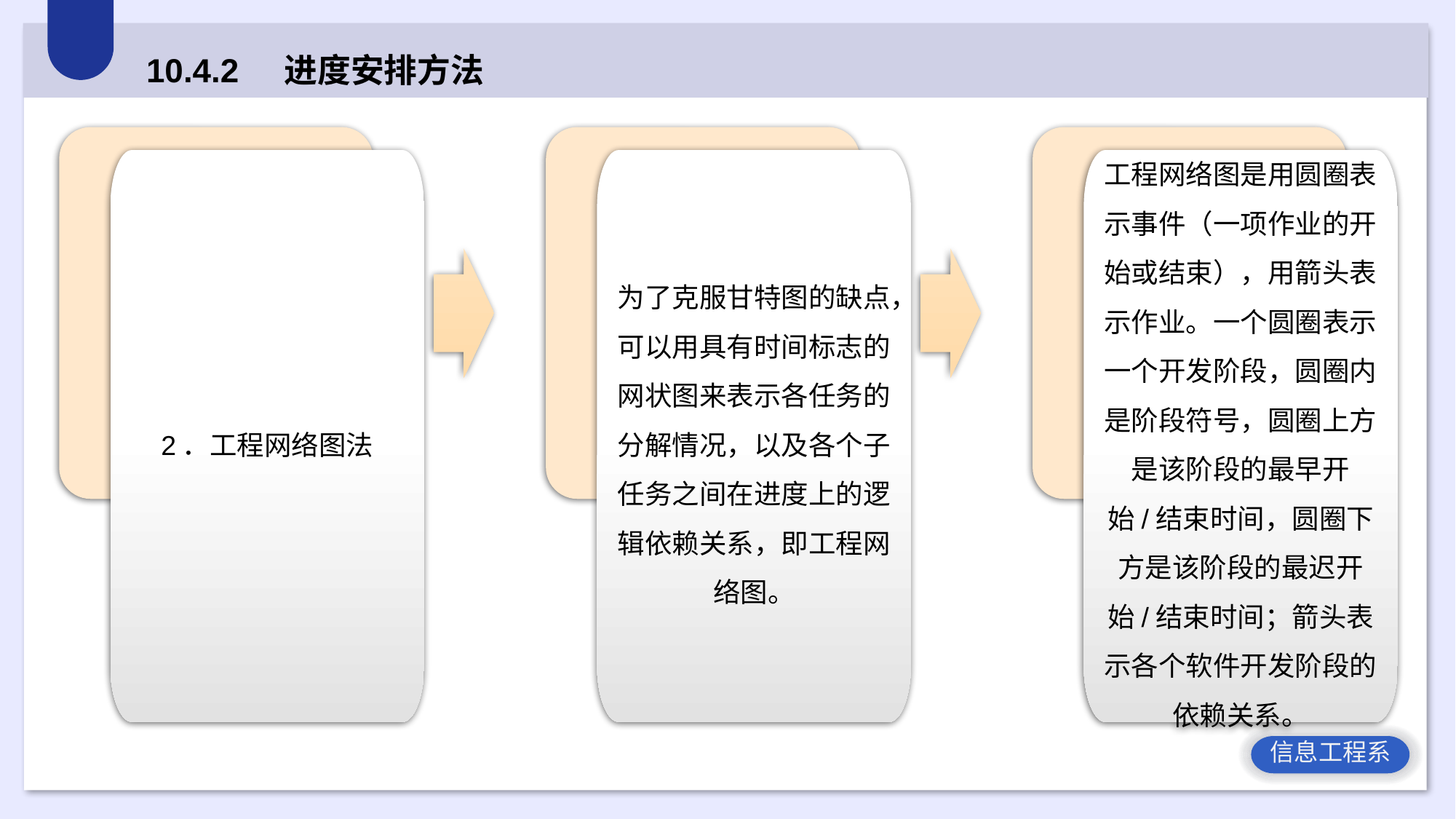

10.4.2    进度安排方法

2．工程网络图法
为了克服甘特图的缺点，可以用具有时间标志的网状图来表示各任务的分解情况，以及各个子任务之间在进度上的逻辑依赖关系，即工程网络图。
工程网络图是用圆圈表示事件（一项作业的开始或结束），用箭头表示作业。一个圆圈表示一个开发阶段，圆圈内是阶段符号，圆圈上方是该阶段的最早开始/结束时间，圆圈下方是该阶段的最迟开始/结束时间；箭头表示各个软件开发阶段的依赖关系。